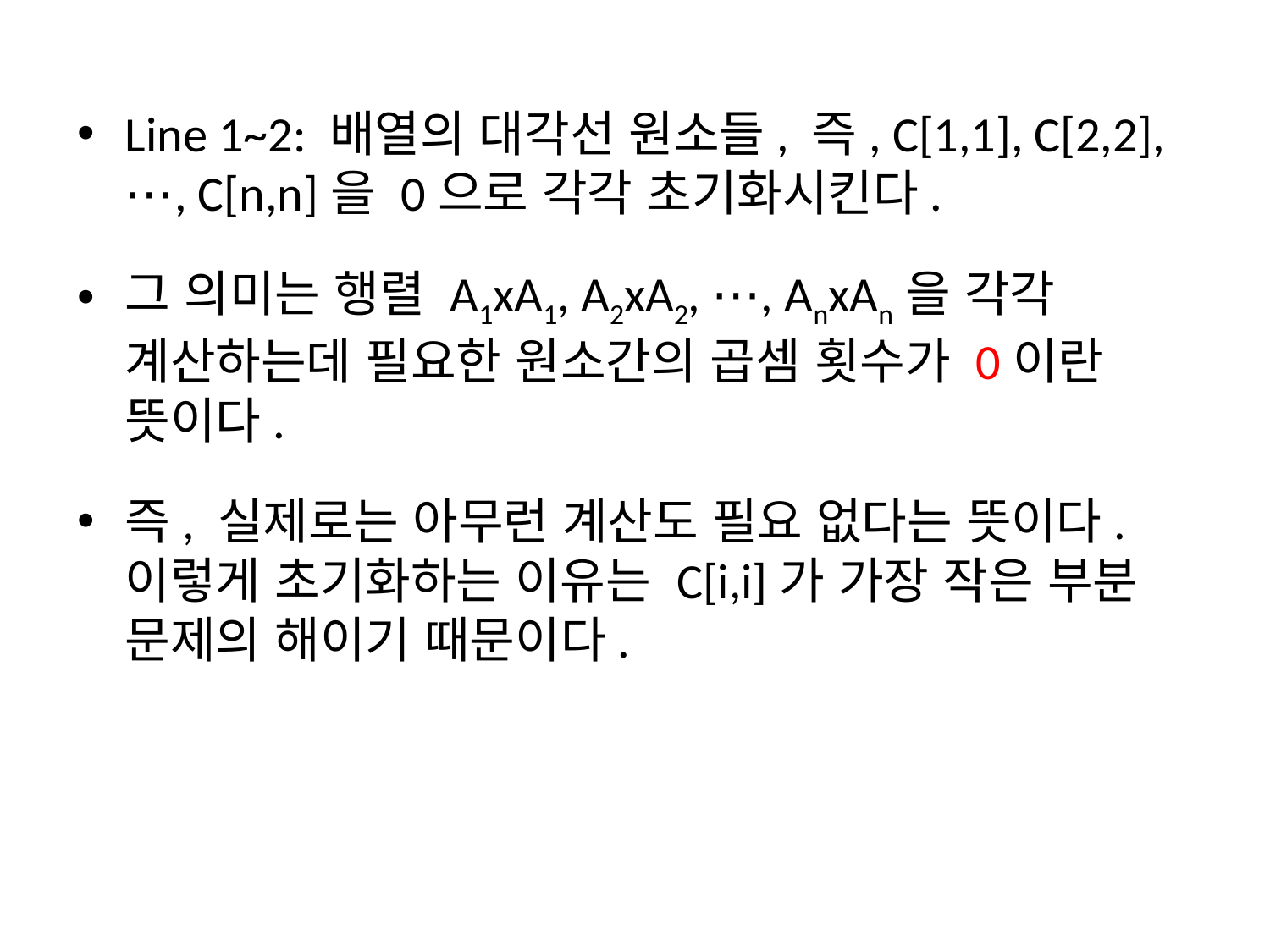

Line 1~2: 배열의 대각선 원소들, 즉, C[1,1], C[2,2], ⋯, C[n,n]을 0으로 각각 초기화시킨다.
그 의미는 행렬 A1xA1, A2xA2, ⋯, AnxAn을 각각 계산하는데 필요한 원소간의 곱셈 횟수가 0이란 뜻이다.
즉, 실제로는 아무런 계산도 필요 없다는 뜻이다. 이렇게 초기화하는 이유는 C[i,i]가 가장 작은 부분 문제의 해이기 때문이다.